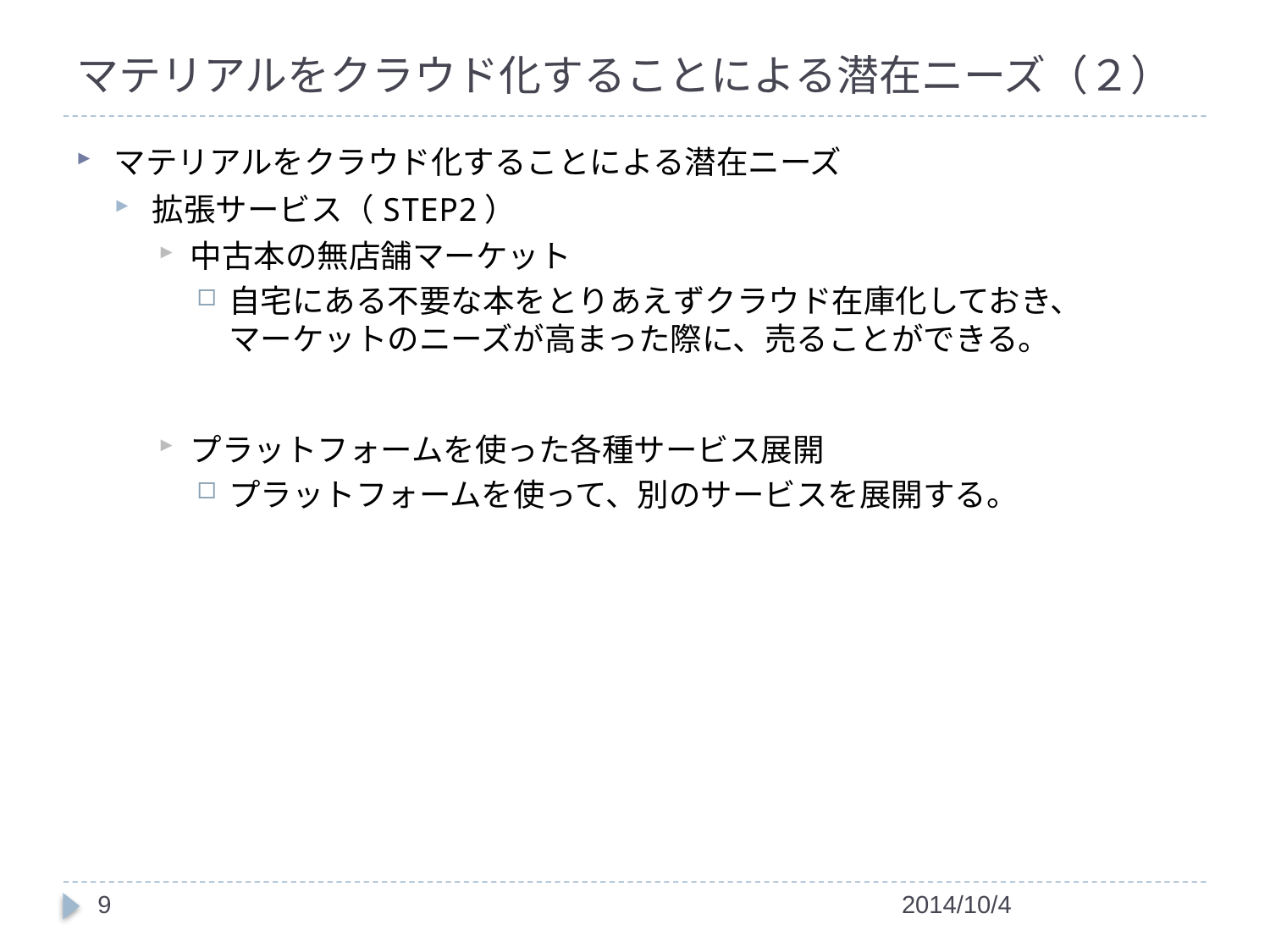

# マテリアルをクラウド化することによる潜在ニーズ（２）
マテリアルをクラウド化することによる潜在ニーズ
拡張サービス（STEP2）
中古本の無店舗マーケット
自宅にある不要な本をとりあえずクラウド在庫化しておき、
マーケットのニーズが高まった際に、売ることができる。

プラットフォームを使った各種サービス展開
プラットフォームを使って、別のサービスを展開する。
9
2014/10/4